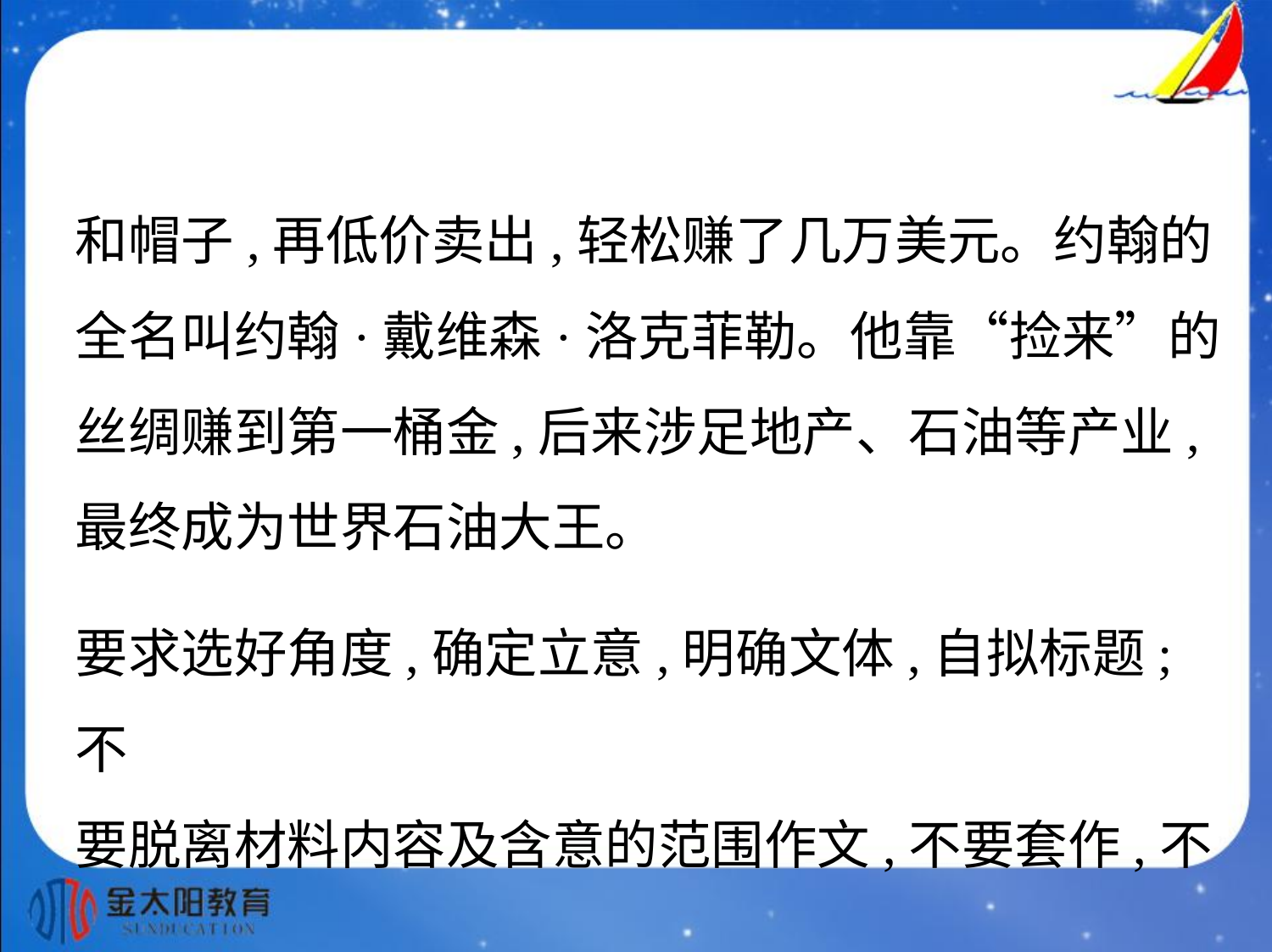

和帽子,再低价卖出,轻松赚了几万美元。约翰的
全名叫约翰·戴维森·洛克菲勒。他靠“捡来”的
丝绸赚到第一桶金,后来涉足地产、石油等产业,
最终成为世界石油大王。
要求选好角度,确定立意,明确文体,自拟标题;不
要脱离材料内容及含意的范围作文,不要套作,不